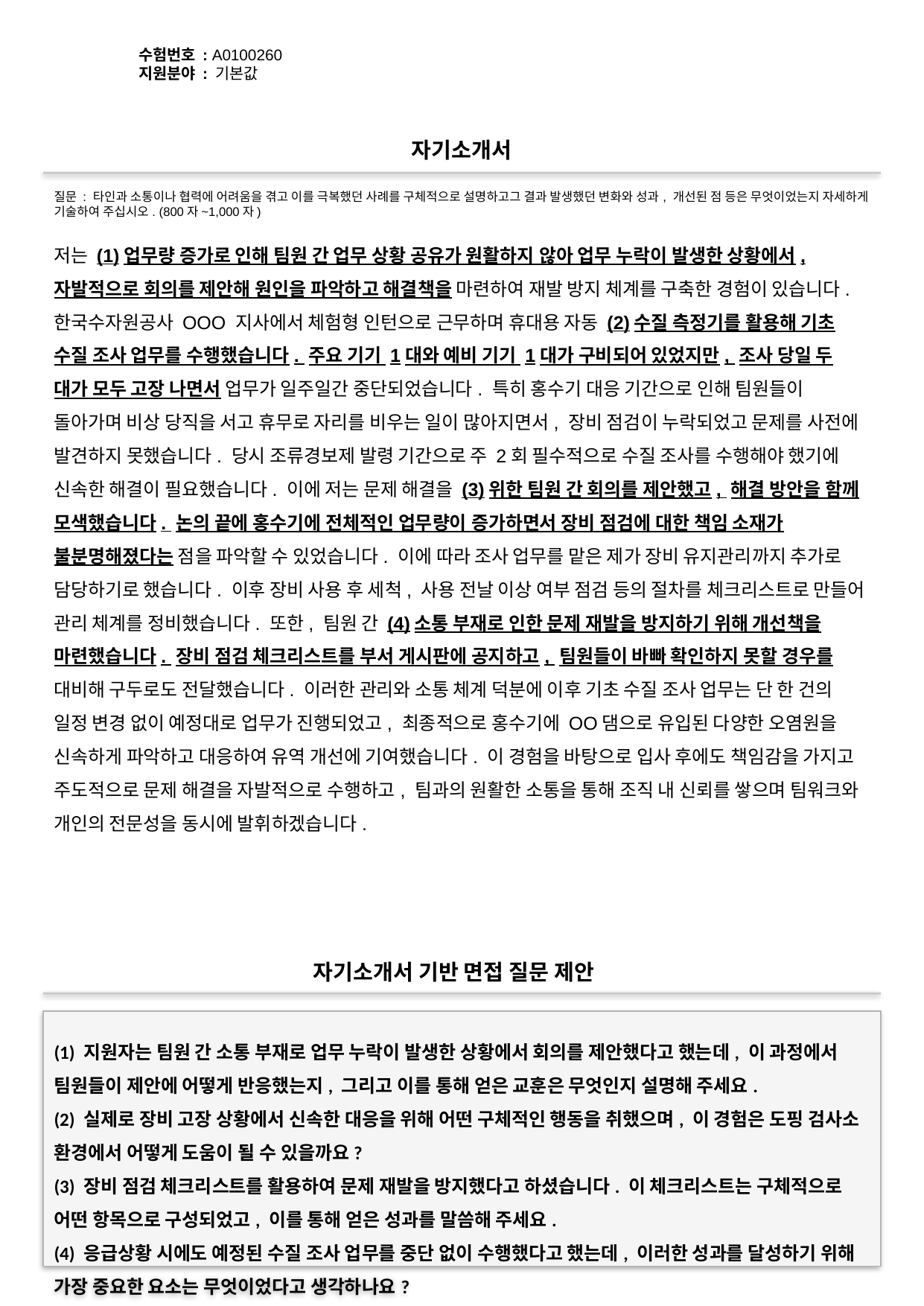

수험번호 : A0100260
지원분야 : 기본값
#

자기소개서

질문 : 타인과 소통이나 협력에 어려움을 겪고 이를 극복했던 사례를 구체적으로 설명하고그 결과 발생했던 변화와 성과, 개선된 점 등은 무엇이었는지 자세하게 기술하여 주십시오. (800자~1,000자)

저는 (1)업무량 증가로 인해 팀원 간 업무 상황 공유가 원활하지 않아 업무 누락이 발생한 상황에서, 자발적으로 회의를 제안해 원인을 파악하고 해결책을 마련하여 재발 방지 체계를 구축한 경험이 있습니다. 한국수자원공사 OOO 지사에서 체험형 인턴으로 근무하며 휴대용 자동 (2)수질 측정기를 활용해 기초 수질 조사 업무를 수행했습니다. 주요 기기 1대와 예비 기기 1대가 구비되어 있었지만, 조사 당일 두 대가 모두 고장 나면서 업무가 일주일간 중단되었습니다. 특히 홍수기 대응 기간으로 인해 팀원들이 돌아가며 비상 당직을 서고 휴무로 자리를 비우는 일이 많아지면서, 장비 점검이 누락되었고 문제를 사전에 발견하지 못했습니다. 당시 조류경보제 발령 기간으로 주 2회 필수적으로 수질 조사를 수행해야 했기에 신속한 해결이 필요했습니다. 이에 저는 문제 해결을 (3)위한 팀원 간 회의를 제안했고, 해결 방안을 함께 모색했습니다. 논의 끝에 홍수기에 전체적인 업무량이 증가하면서 장비 점검에 대한 책임 소재가 불분명해졌다는 점을 파악할 수 있었습니다. 이에 따라 조사 업무를 맡은 제가 장비 유지관리까지 추가로 담당하기로 했습니다. 이후 장비 사용 후 세척, 사용 전날 이상 여부 점검 등의 절차를 체크리스트로 만들어 관리 체계를 정비했습니다. 또한, 팀원 간 (4)소통 부재로 인한 문제 재발을 방지하기 위해 개선책을 마련했습니다. 장비 점검 체크리스트를 부서 게시판에 공지하고, 팀원들이 바빠 확인하지 못할 경우를 대비해 구두로도 전달했습니다. 이러한 관리와 소통 체계 덕분에 이후 기초 수질 조사 업무는 단 한 건의 일정 변경 없이 예정대로 업무가 진행되었고, 최종적으로 홍수기에 OO댐으로 유입된 다양한 오염원을 신속하게 파악하고 대응하여 유역 개선에 기여했습니다. 이 경험을 바탕으로 입사 후에도 책임감을 가지고 주도적으로 문제 해결을 자발적으로 수행하고, 팀과의 원활한 소통을 통해 조직 내 신뢰를 쌓으며 팀워크와 개인의 전문성을 동시에 발휘하겠습니다.

자기소개서 기반 면접 질문 제안

(1) 지원자는 팀원 간 소통 부재로 업무 누락이 발생한 상황에서 회의를 제안했다고 했는데, 이 과정에서 팀원들이 제안에 어떻게 반응했는지, 그리고 이를 통해 얻은 교훈은 무엇인지 설명해 주세요.
(2) 실제로 장비 고장 상황에서 신속한 대응을 위해 어떤 구체적인 행동을 취했으며, 이 경험은 도핑 검사소 환경에서 어떻게 도움이 될 수 있을까요?
(3) 장비 점검 체크리스트를 활용하여 문제 재발을 방지했다고 하셨습니다. 이 체크리스트는 구체적으로 어떤 항목으로 구성되었고, 이를 통해 얻은 성과를 말씀해 주세요.
(4) 응급상황 시에도 예정된 수질 조사 업무를 중단 없이 수행했다고 했는데, 이러한 성과를 달성하기 위해 가장 중요한 요소는 무엇이었다고 생각하나요?